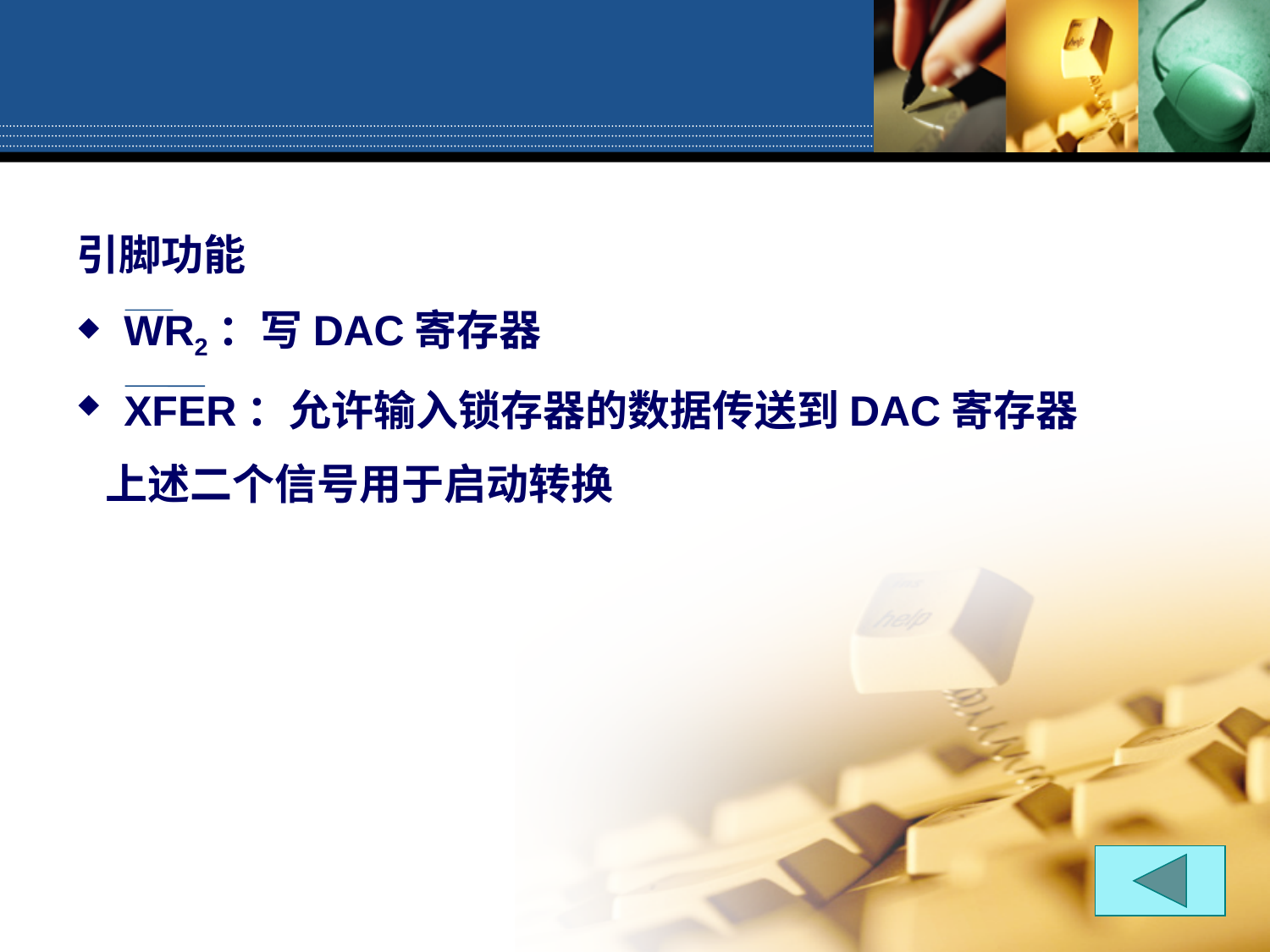

引脚功能
WR2：写DAC寄存器
XFER：允许输入锁存器的数据传送到DAC寄存器
  上述二个信号用于启动转换